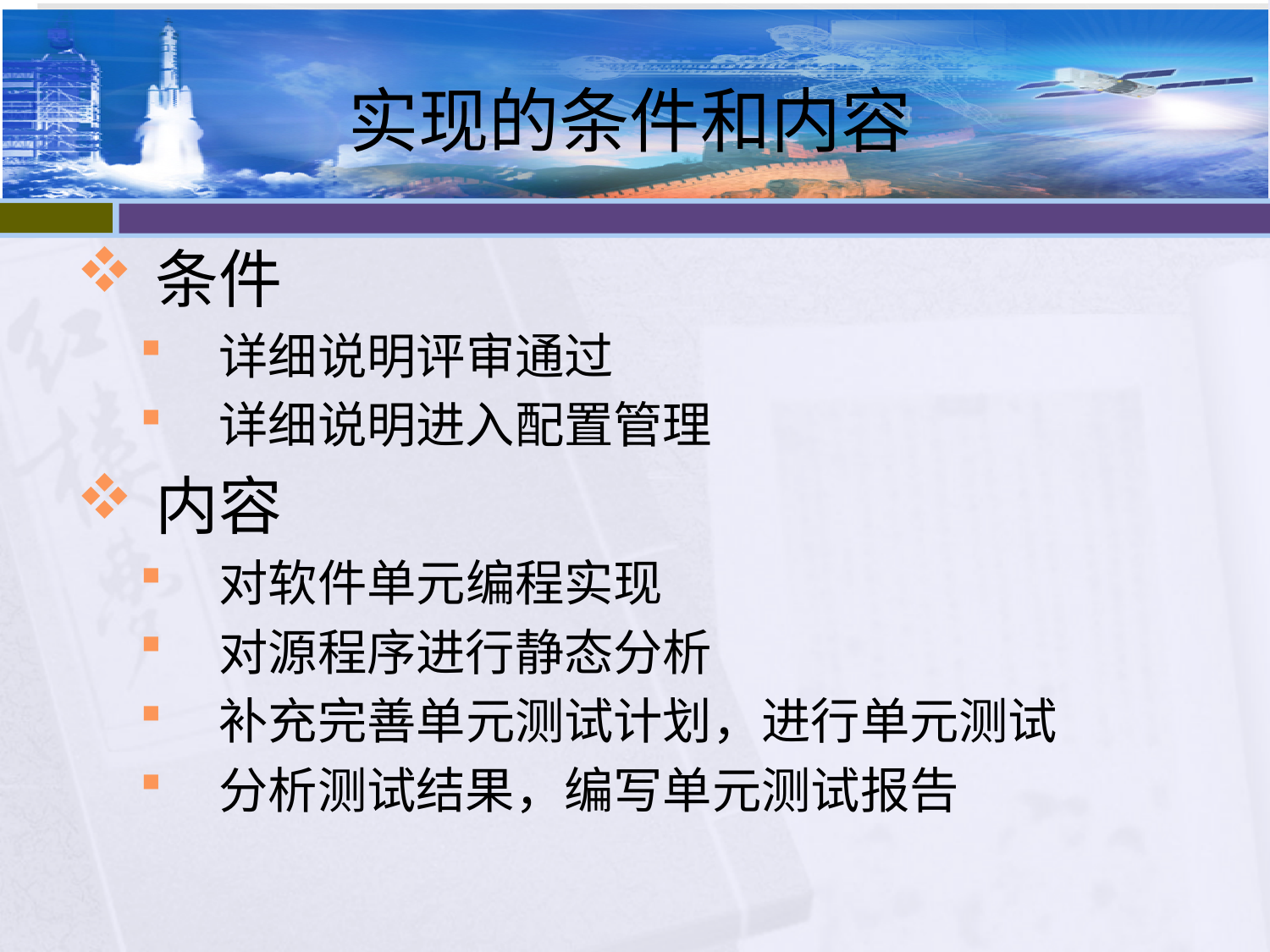

# 实现的条件和内容

条件
详细说明评审通过
详细说明进入配置管理
内容
对软件单元编程实现
对源程序进行静态分析
补充完善单元测试计划，进行单元测试
分析测试结果，编写单元测试报告